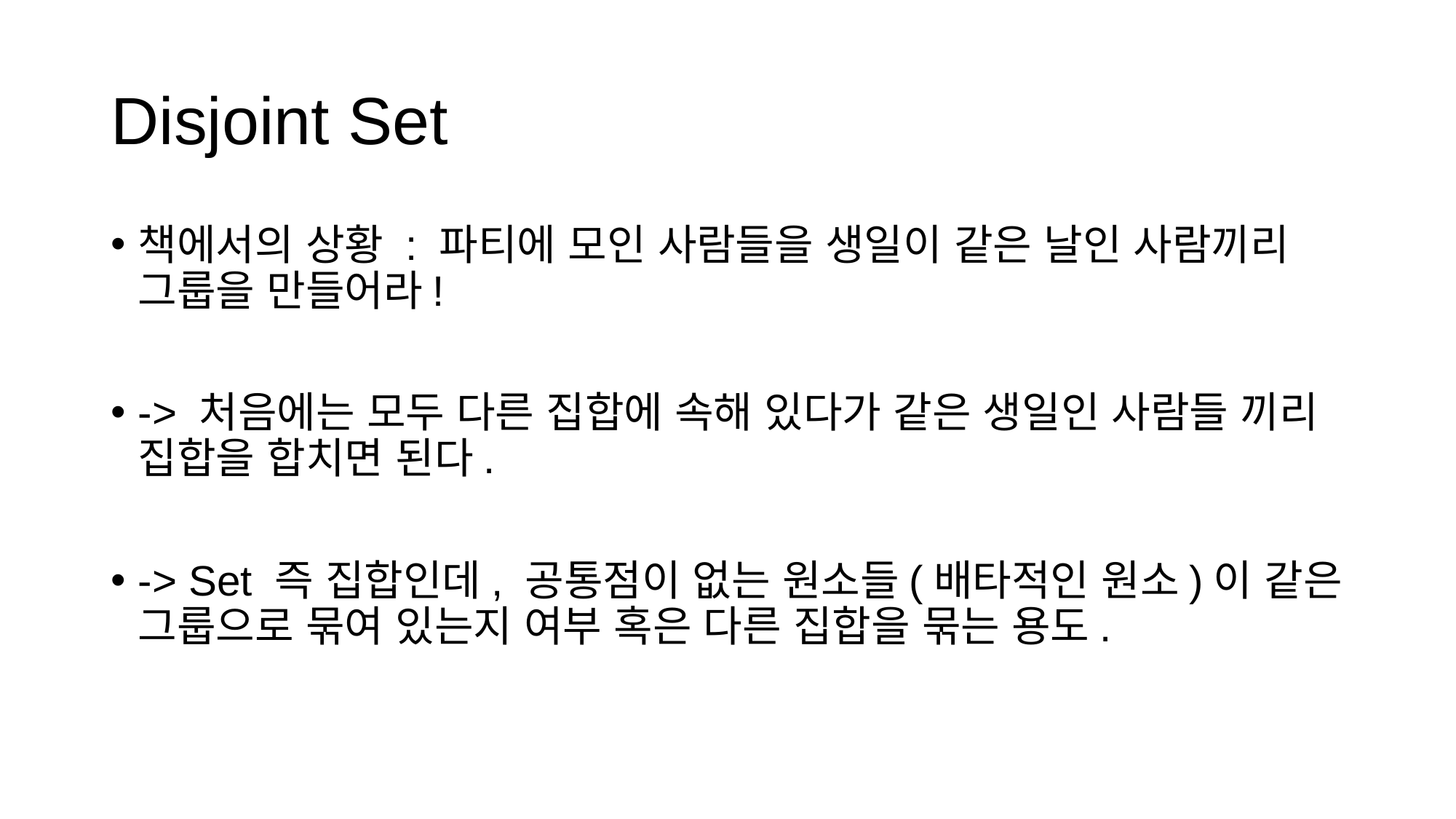

# Disjoint Set
책에서의 상황 : 파티에 모인 사람들을 생일이 같은 날인 사람끼리 그룹을 만들어라!

-> 처음에는 모두 다른 집합에 속해 있다가 같은 생일인 사람들 끼리 집합을 합치면 된다.

-> Set 즉 집합인데, 공통점이 없는 원소들(배타적인 원소)이 같은 그룹으로 묶여 있는지 여부 혹은 다른 집합을 묶는 용도.